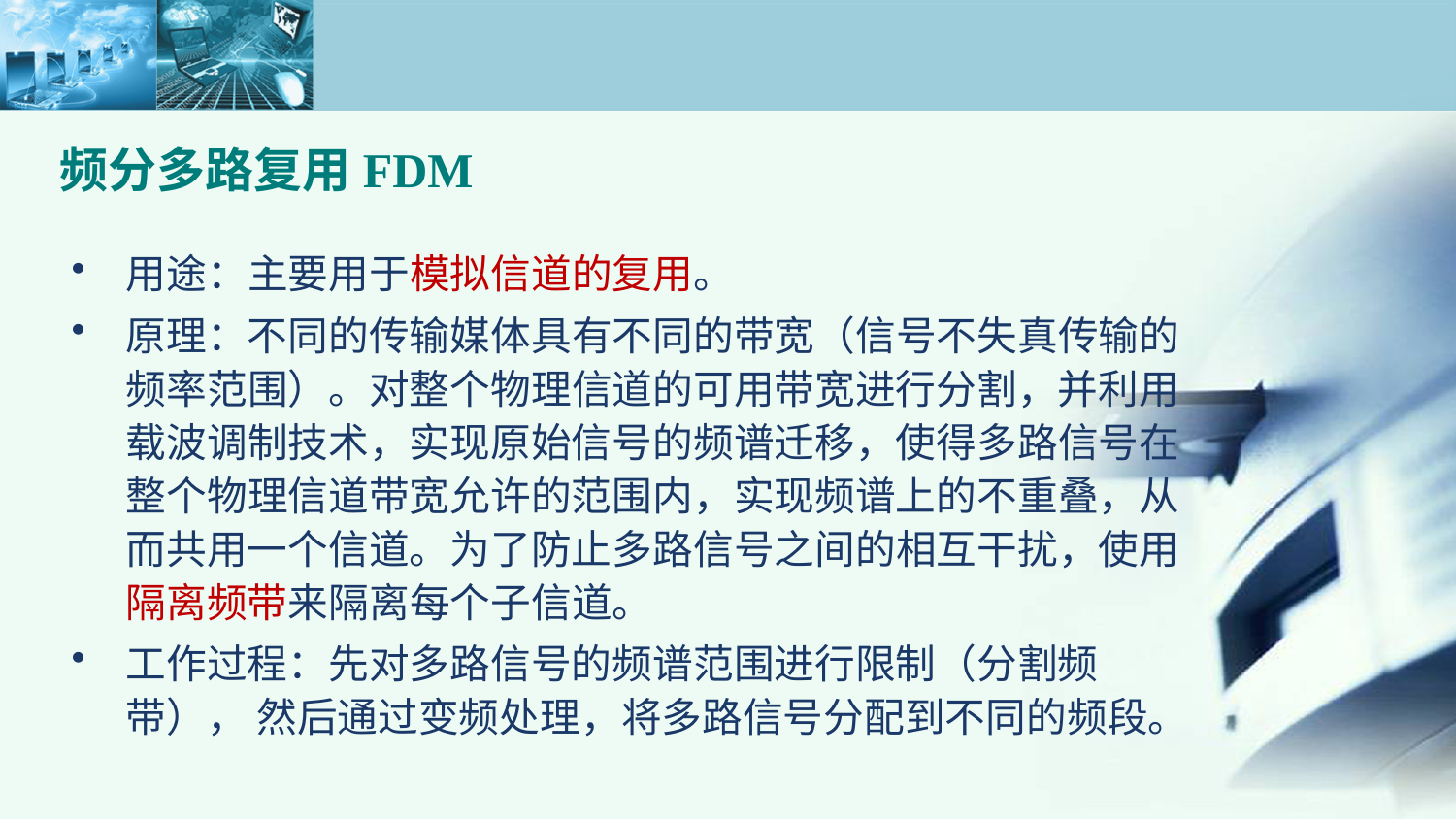

# 频分多路复用FDM
用途：主要用于模拟信道的复用。
原理：不同的传输媒体具有不同的带宽（信号不失真传输的频率范围）。对整个物理信道的可用带宽进行分割，并利用载波调制技术，实现原始信号的频谱迁移，使得多路信号在整个物理信道带宽允许的范围内，实现频谱上的不重叠，从而共用一个信道。为了防止多路信号之间的相互干扰，使用隔离频带来隔离每个子信道。
工作过程：先对多路信号的频谱范围进行限制（分割频带）， 然后通过变频处理，将多路信号分配到不同的频段。